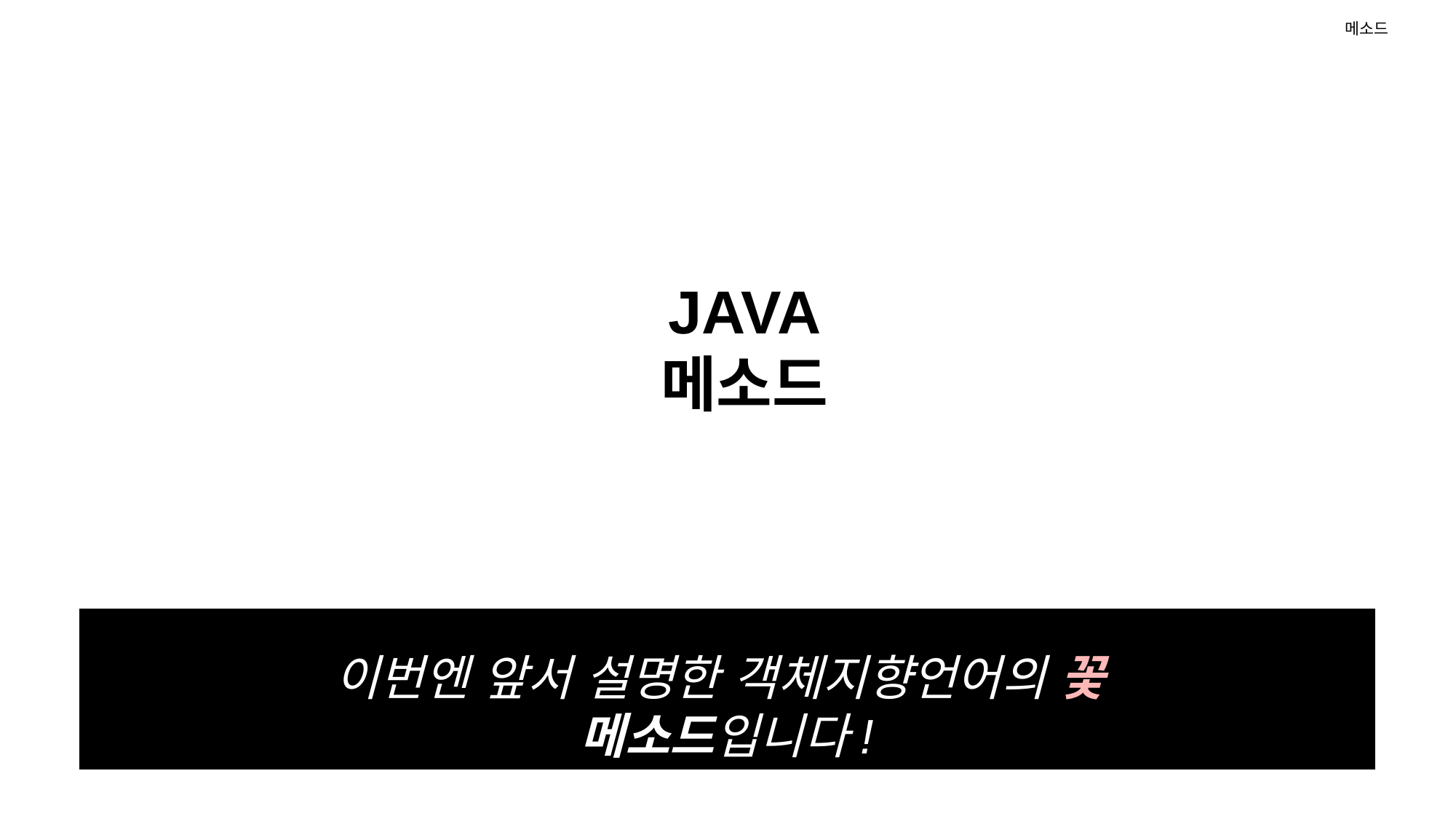

# 메소드
JAVA
메소드

이번엔 앞서 설명한 객체지향언어의 꽃
메소드입니다!